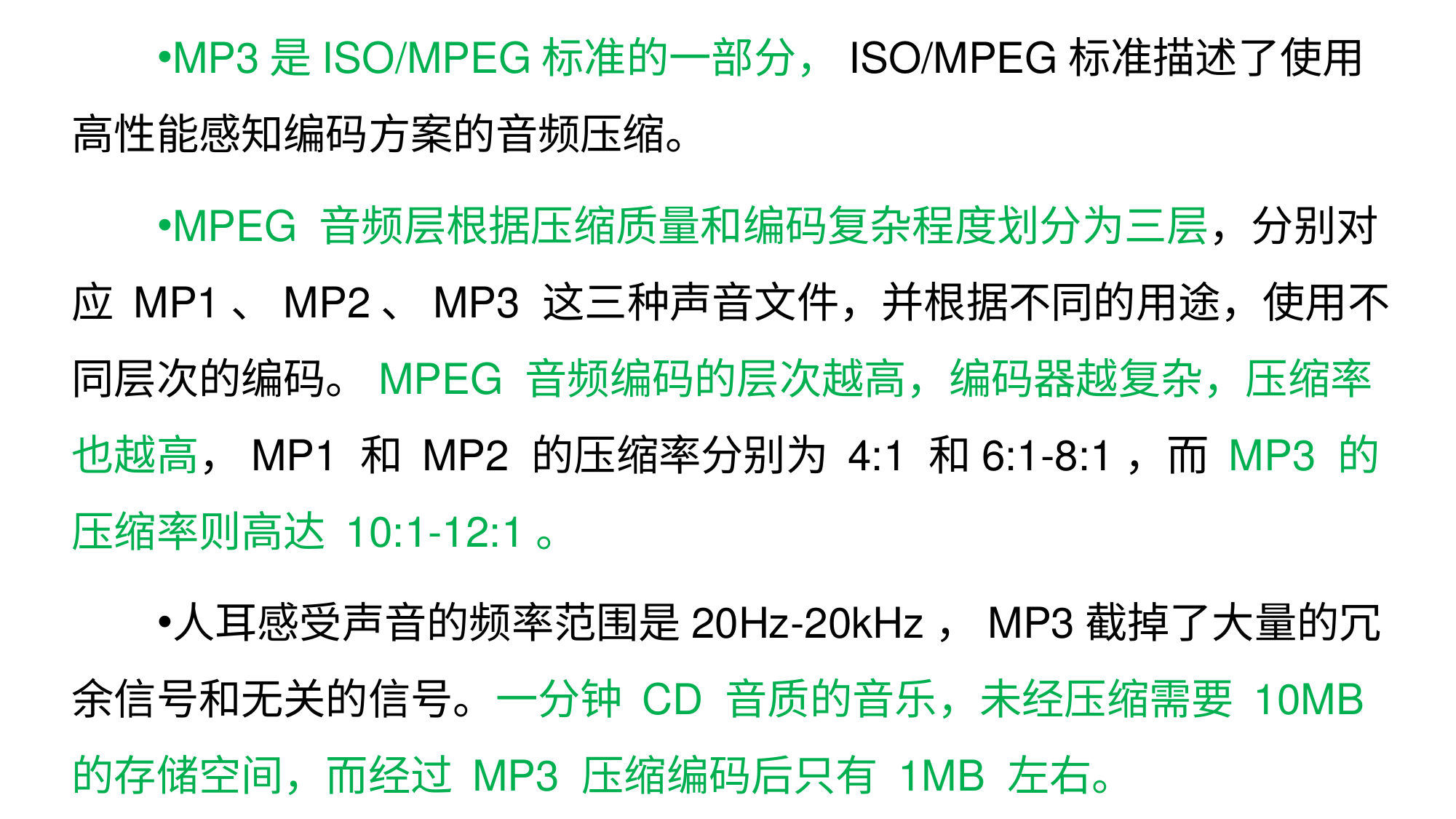

MP3是ISO/MPEG标准的一部分，ISO/MPEG标准描述了使用高性能感知编码方案的音频压缩。
MPEG 音频层根据压缩质量和编码复杂程度划分为三层，分别对应 MP1、MP2、MP3 这三种声音文件，并根据不同的用途，使用不同层次的编码。MPEG 音频编码的层次越高，编码器越复杂，压缩率也越高，MP1 和 MP2 的压缩率分别为 4:1 和6:1-8:1，而 MP3 的压缩率则高达 10:1-12:1。
人耳感受声音的频率范围是20Hz-20kHz，MP3截掉了大量的冗余信号和无关的信号。一分钟 CD 音质的音乐，未经压缩需要 10MB的存储空间，而经过 MP3 压缩编码后只有 1MB 左右。